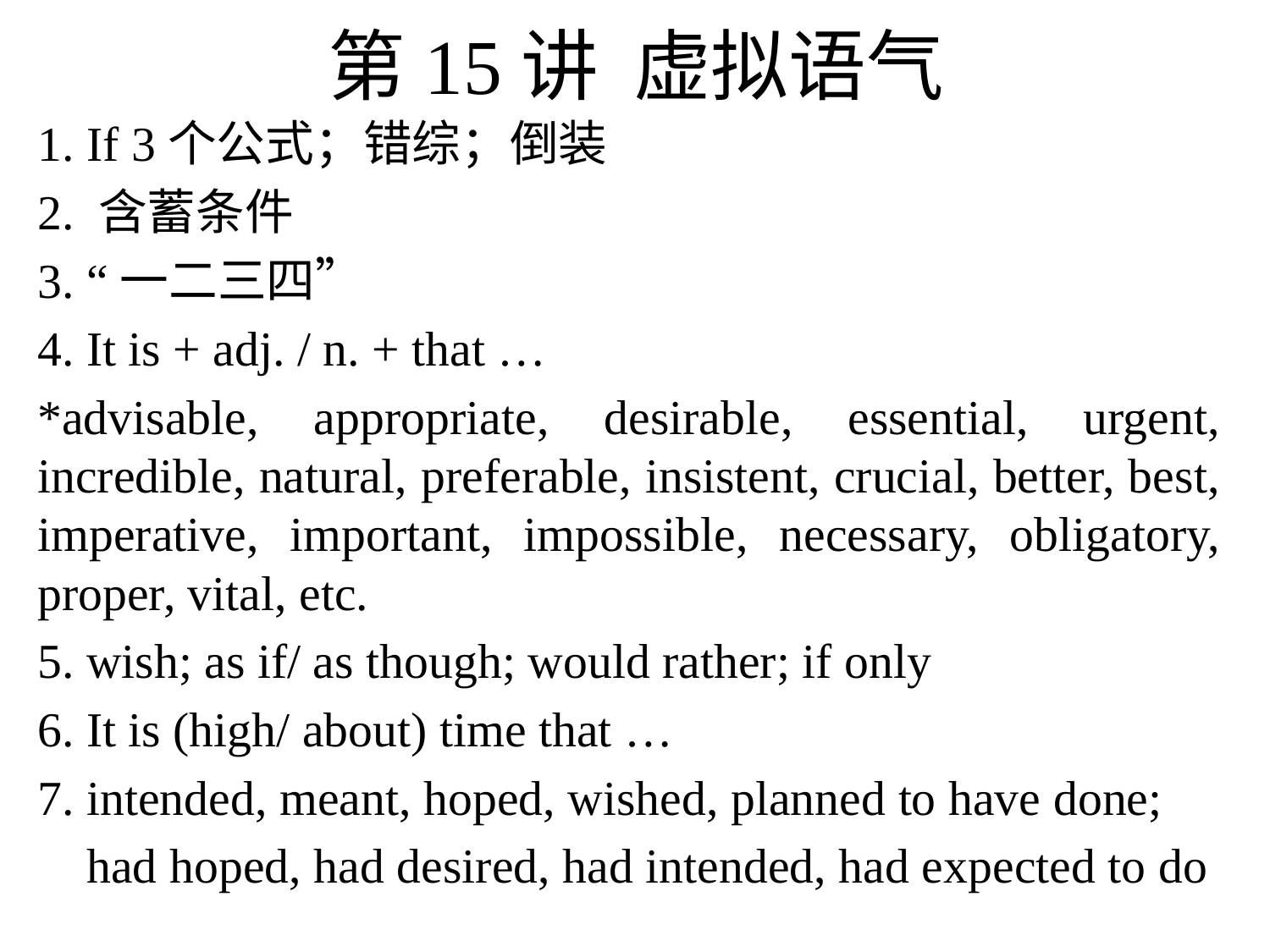

# 第15讲  虚拟语气
1. If 3个公式；错综；倒装
2. 含蓄条件
3. “一二三四”
4. It is + adj. / n. + that …
*advisable, appropriate, desirable, essential, urgent, incredible, natural, preferable, insistent, crucial, better, best, imperative, important, impossible, necessary, obligatory, proper, vital, etc.
5. wish; as if/ as though; would rather; if only
6. It is (high/ about) time that …
7. intended, meant, hoped, wished, planned to have done;
    had hoped, had desired, had intended, had expected to do